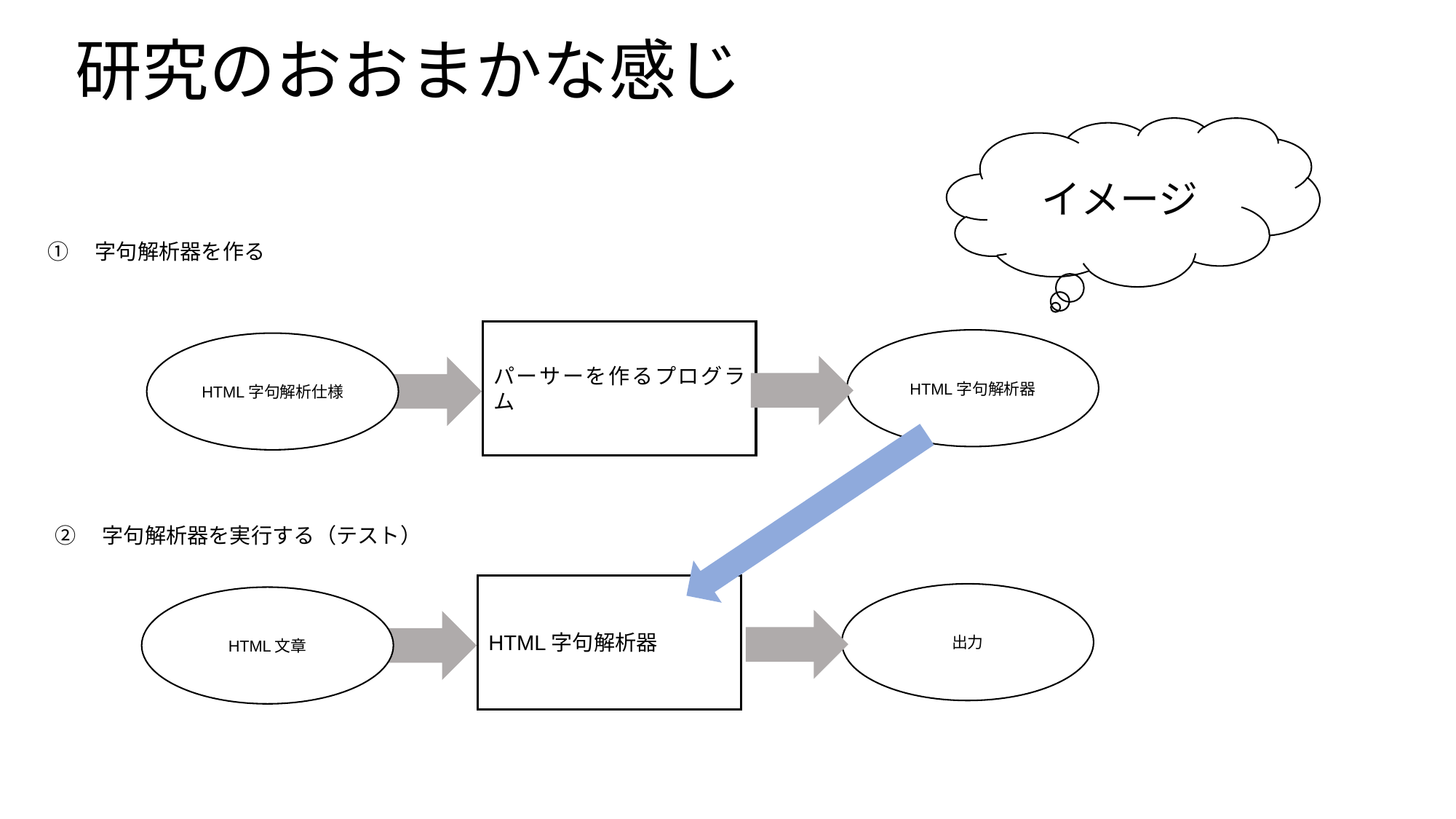

# 研究のおおまかな感じ

イメージ
①　字句解析器を作る
パーサーを作るプログラム
HTML字句解析器
HTML字句解析仕様

②　字句解析器を実行する（テスト）
HTML字句解析器
出力
HTML文章